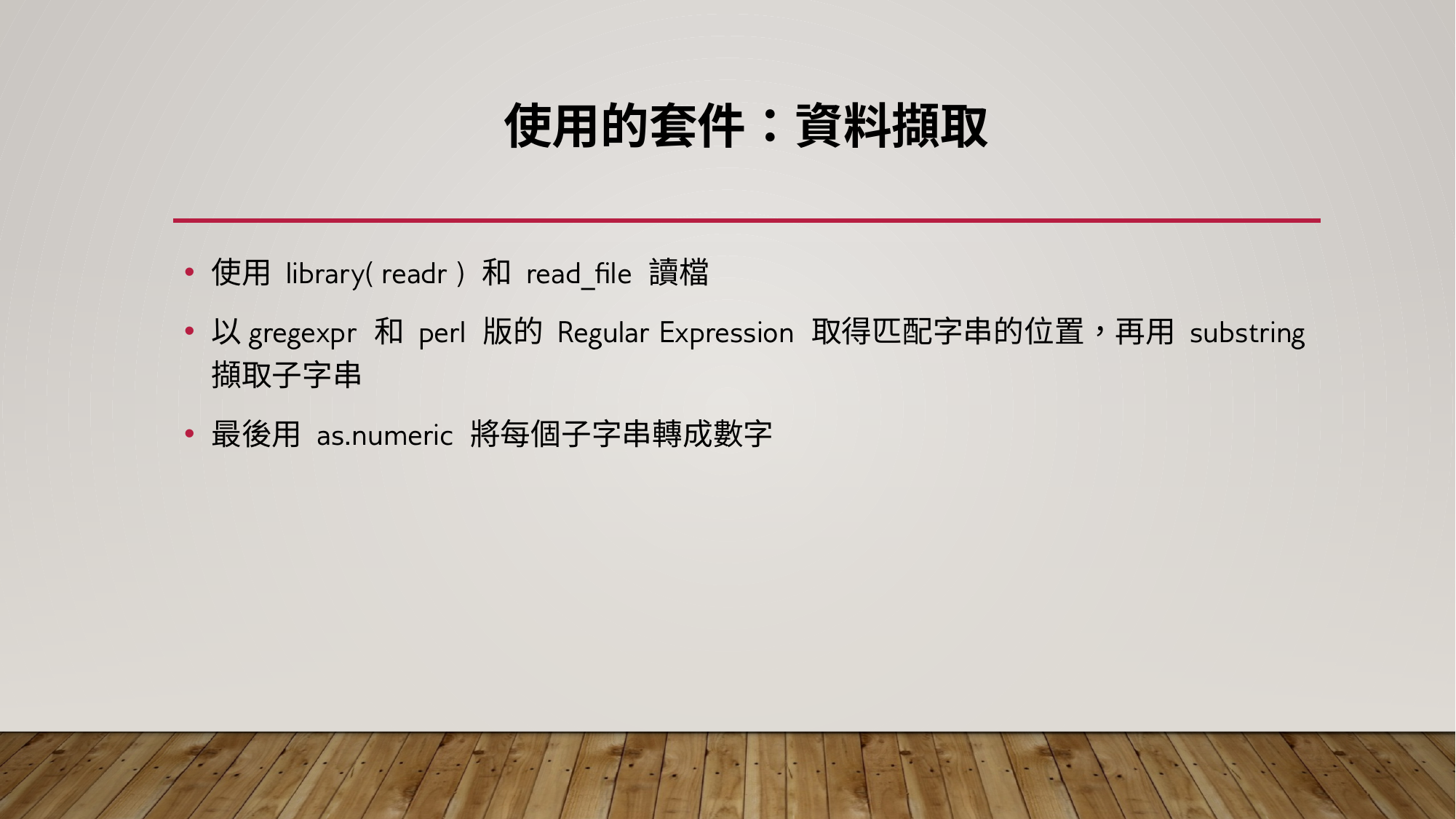

# 使用的套件：資料擷取
使用 library( readr ) 和 read_file 讀檔
以gregexpr 和 perl 版的 Regular Expression 取得匹配字串的位置，再用 substring 擷取子字串
最後用 as.numeric 將每個子字串轉成數字